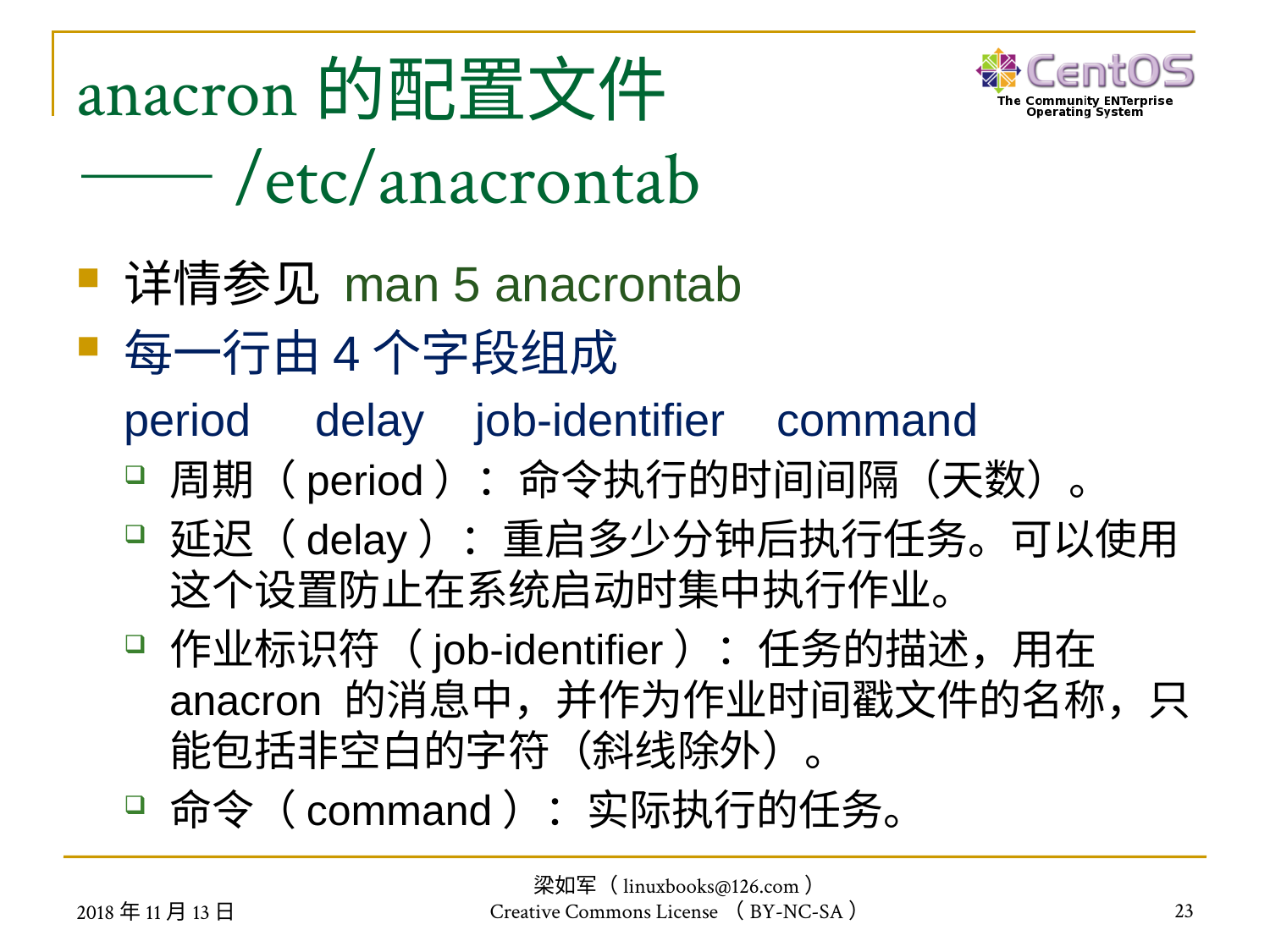

# anacron的配置文件 ——/etc/anacrontab
详情参见 man 5 anacrontab
每一行由4个字段组成
period     delay    job-identifier    command
周期（period）：命令执行的时间间隔（天数）。
延迟（delay）：重启多少分钟后执行任务。可以使用这个设置防止在系统启动时集中执行作业。
作业标识符（job-identifier）：任务的描述，用在anacron 的消息中，并作为作业时间戳文件的名称，只能包括非空白的字符（斜线除外）。
命令（command）：实际执行的任务。
梁如军（linuxbooks@126.com）
Creative Commons License（BY-NC-SA）
2018年11月13日
23